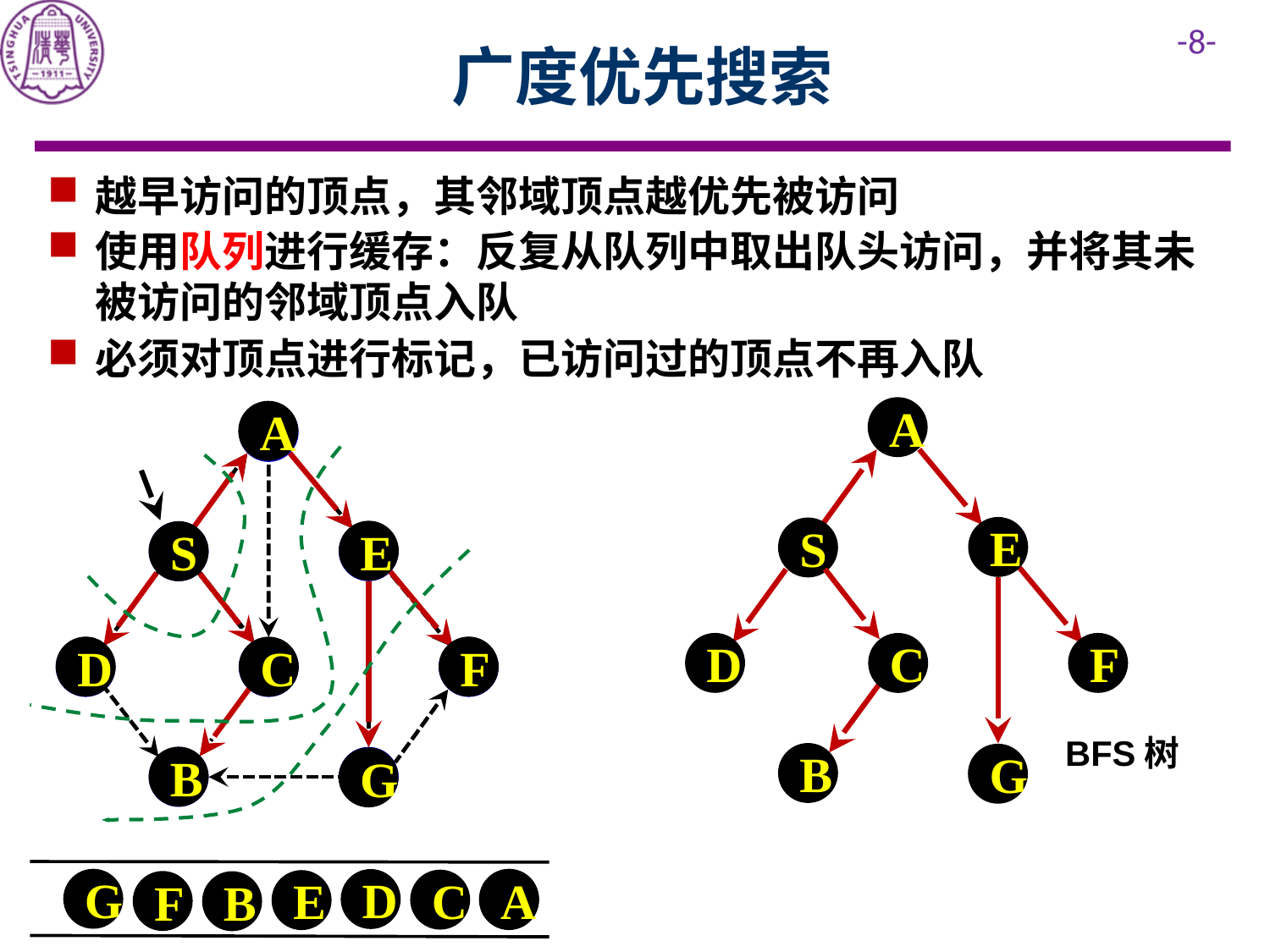

# 广度优先搜索
越早访问的顶点，其邻域顶点越优先被访问
使用队列进行缓存：反复从队列中取出队头访问，并将其未被访问的邻域顶点入队
必须对顶点进行标记，已访问过的顶点不再入队
A
E
S
D
F
C
B
G
A
A

E
S
S
E

D
F
C
D
F
C
BFS树
B
B
G
G
G
S
D
C
E
A
F
B